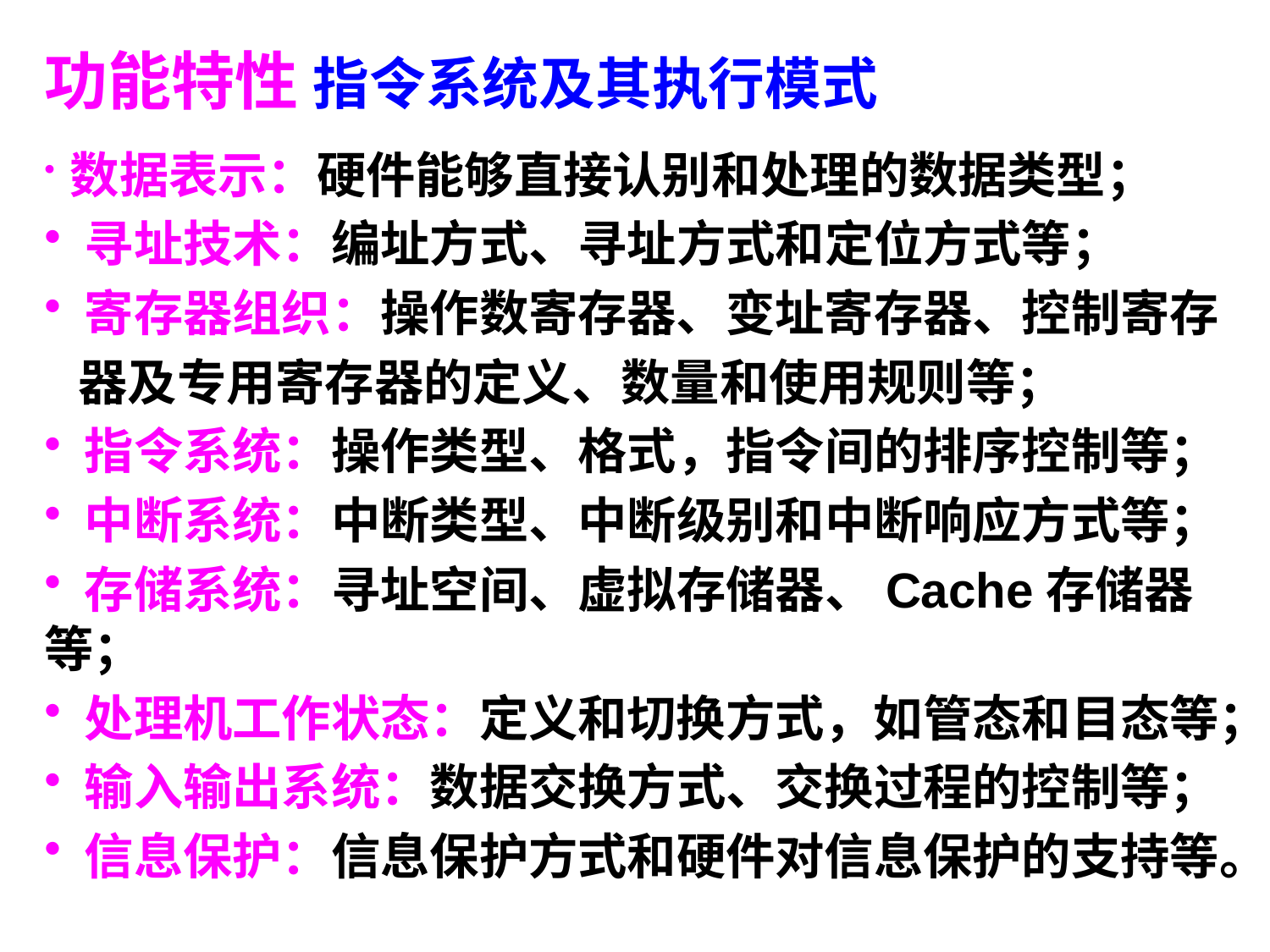

# 功能特性 指令系统及其执行模式
 数据表示：硬件能够直接认别和处理的数据类型；
 寻址技术：编址方式、寻址方式和定位方式等；
 寄存器组织：操作数寄存器、变址寄存器、控制寄存
  器及专用寄存器的定义、数量和使用规则等；
 指令系统：操作类型、格式，指令间的排序控制等；
 中断系统：中断类型、中断级别和中断响应方式等；
 存储系统：寻址空间、虚拟存储器、Cache存储器等；
 处理机工作状态：定义和切换方式，如管态和目态等；
 输入输出系统：数据交换方式、交换过程的控制等；
 信息保护：信息保护方式和硬件对信息保护的支持等。